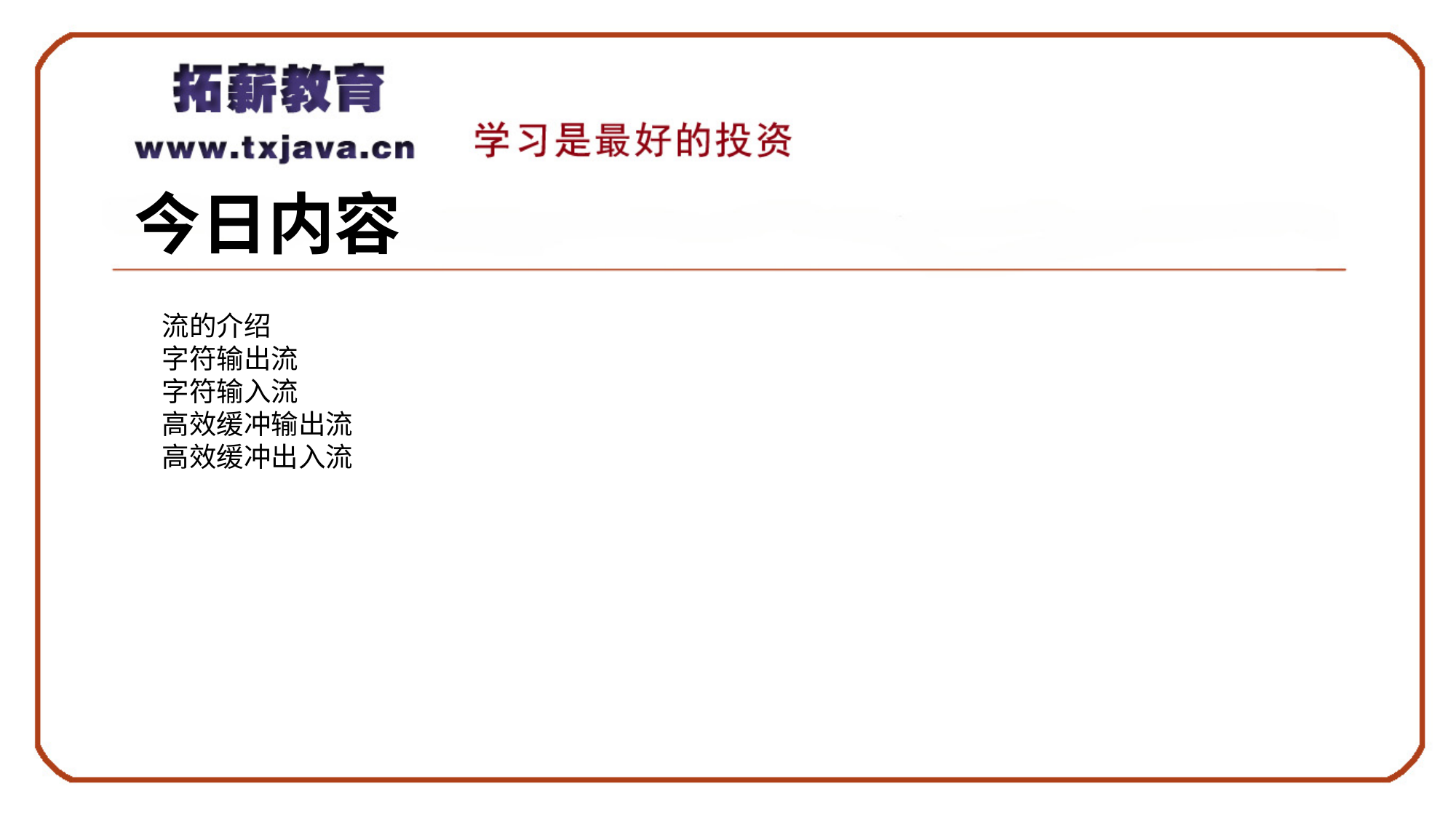

# 今日内容
流的介绍
字符输出流
字符输入流
高效缓冲输出流
高效缓冲出入流